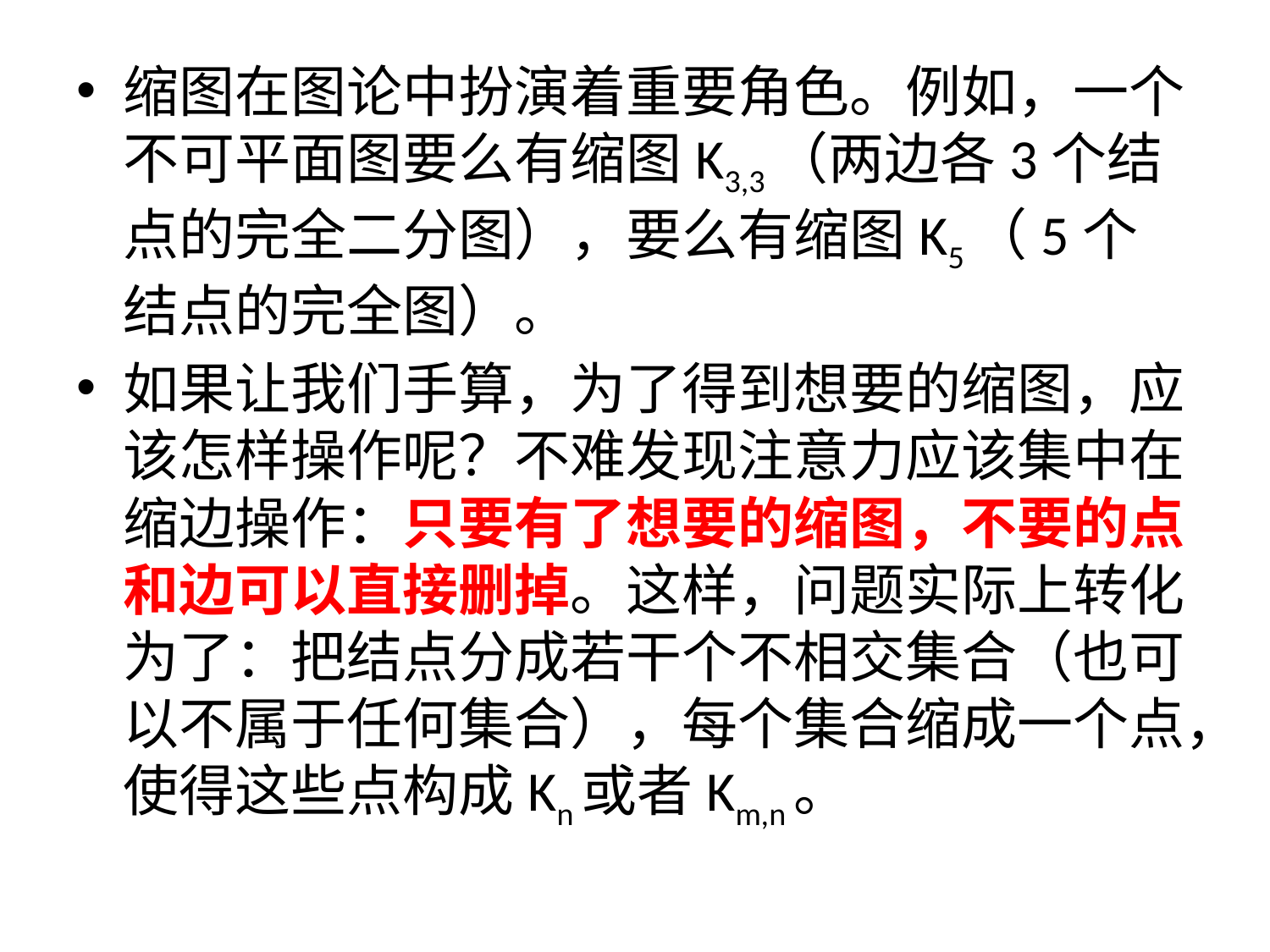

缩图在图论中扮演着重要角色。例如，一个不可平面图要么有缩图K3,3（两边各3个结点的完全二分图），要么有缩图K5（5个结点的完全图）。
如果让我们手算，为了得到想要的缩图，应该怎样操作呢？不难发现注意力应该集中在缩边操作：只要有了想要的缩图，不要的点和边可以直接删掉。这样，问题实际上转化为了：把结点分成若干个不相交集合（也可以不属于任何集合），每个集合缩成一个点，使得这些点构成Kn或者Km,n。